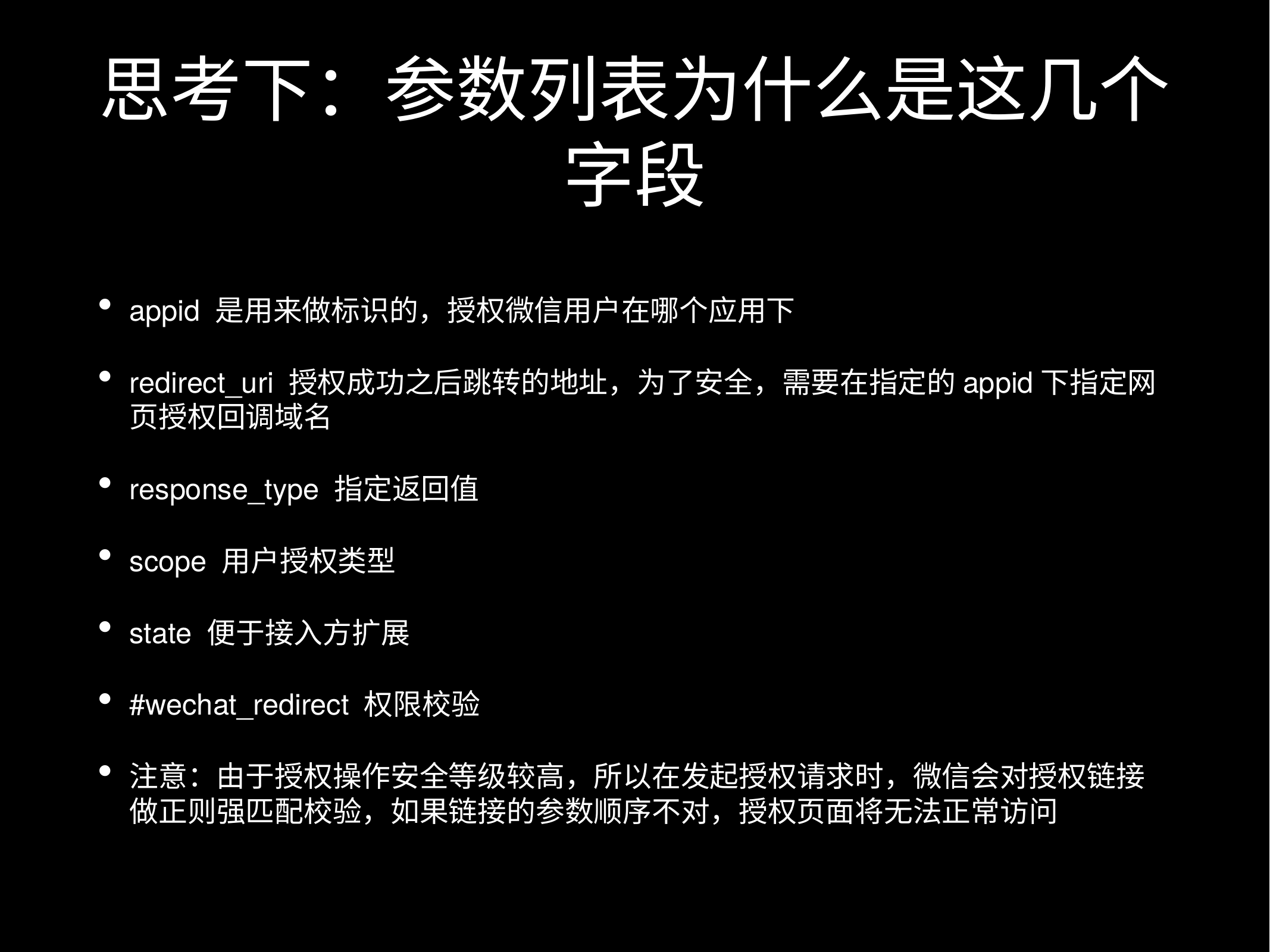

# 思考下：参数列表为什么是这几个字段
appid 是用来做标识的，授权微信用户在哪个应用下
redirect_uri 授权成功之后跳转的地址，为了安全，需要在指定的appid下指定网页授权回调域名
response_type 指定返回值
scope 用户授权类型
state 便于接入方扩展
#wechat_redirect 权限校验
注意：由于授权操作安全等级较高，所以在发起授权请求时，微信会对授权链接做正则强匹配校验，如果链接的参数顺序不对，授权页面将无法正常访问